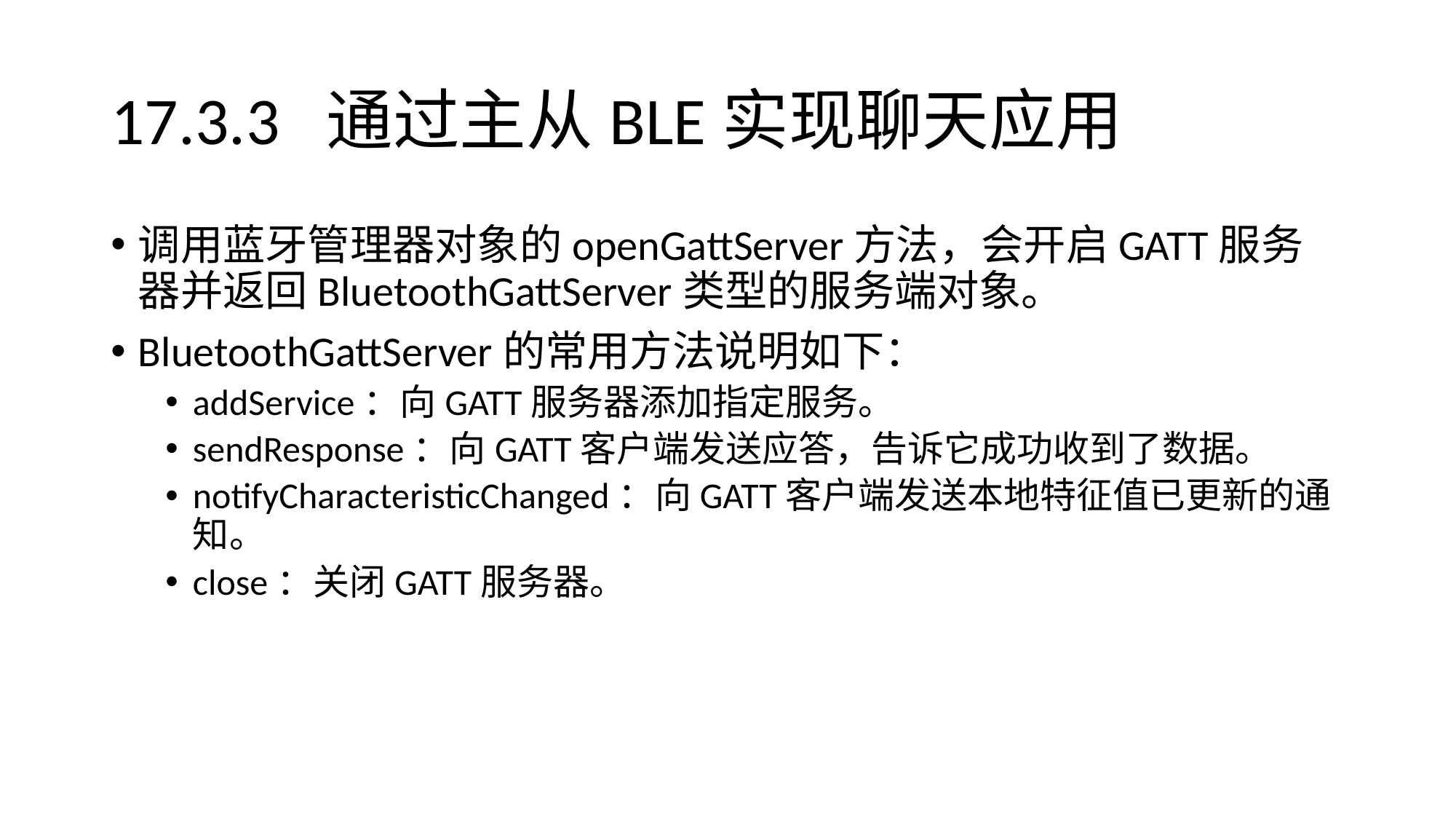

# 17.3.3  通过主从BLE实现聊天应用
调用蓝牙管理器对象的openGattServer方法，会开启GATT服务器并返回BluetoothGattServer类型的服务端对象。
BluetoothGattServer的常用方法说明如下：
addService：向GATT服务器添加指定服务。
sendResponse：向GATT客户端发送应答，告诉它成功收到了数据。
notifyCharacteristicChanged：向GATT客户端发送本地特征值已更新的通知。
close：关闭GATT服务器。